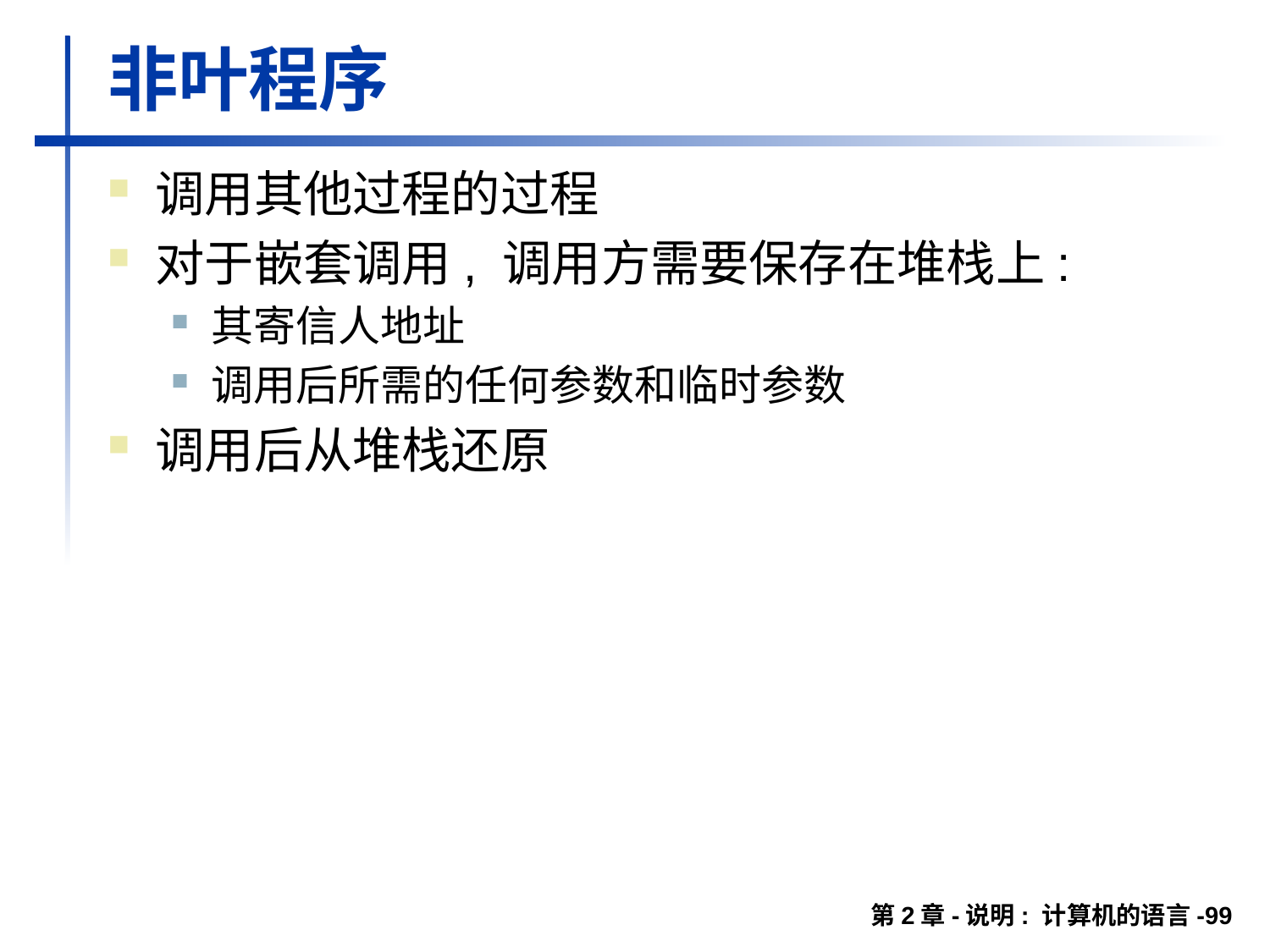

# 非叶程序
调用其他过程的过程
对于嵌套调用, 调用方需要保存在堆栈上:
其寄信人地址
调用后所需的任何参数和临时参数
调用后从堆栈还原
第2章-说明: 计算机的语言-99